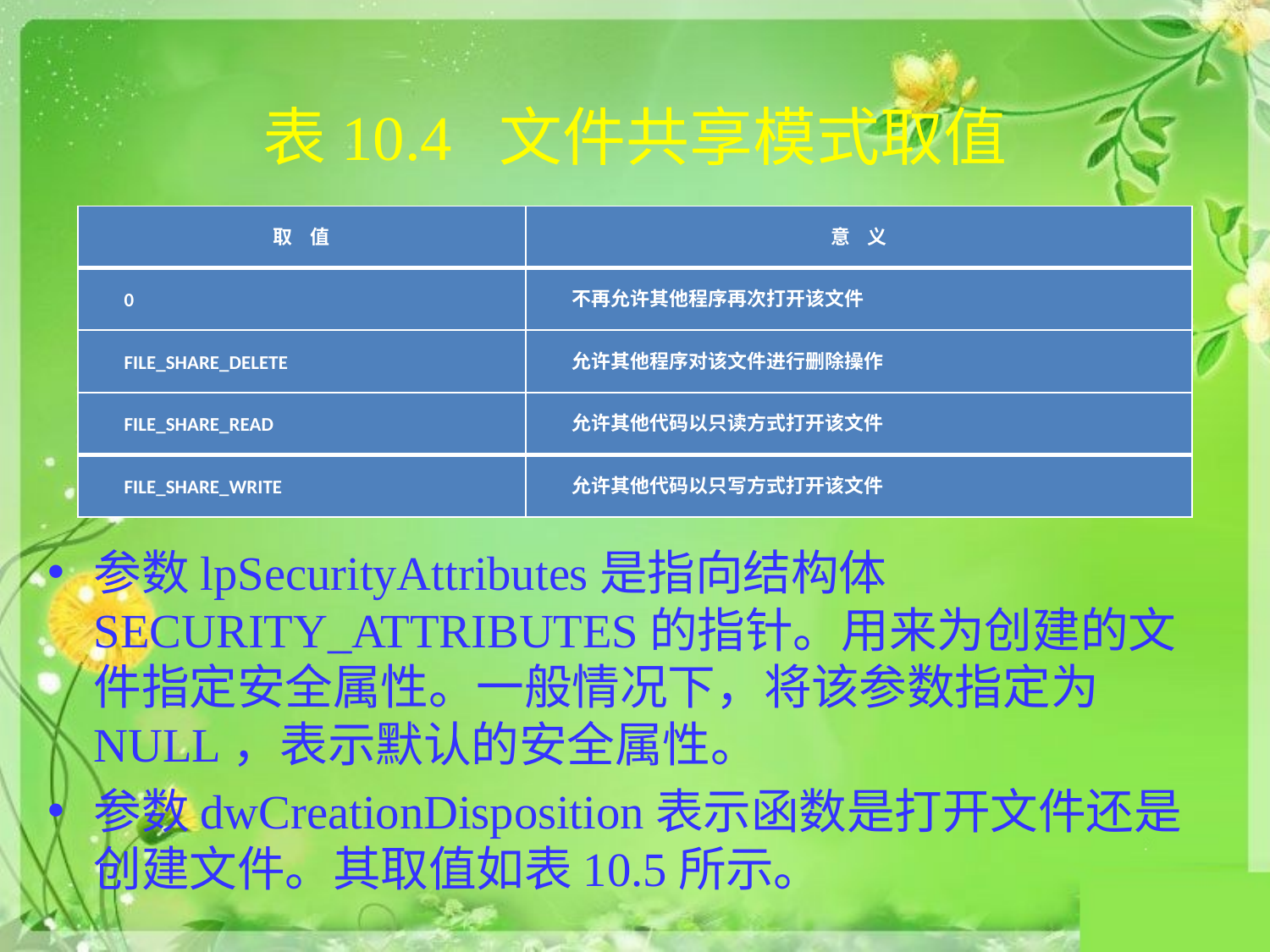

# 表10.4  文件共享模式取值
| 取 值 | 意 义 |
| --- | --- |
| 0 | 不再允许其他程序再次打开该文件 |
| FILE\_SHARE\_DELETE | 允许其他程序对该文件进行删除操作 |
| FILE\_SHARE\_READ | 允许其他代码以只读方式打开该文件 |
| FILE\_SHARE\_WRITE | 允许其他代码以只写方式打开该文件 |
参数lpSecurityAttributes是指向结构体SECURITY_ATTRIBUTES的指针。用来为创建的文件指定安全属性。一般情况下，将该参数指定为NULL，表示默认的安全属性。
参数dwCreationDisposition表示函数是打开文件还是创建文件。其取值如表10.5所示。